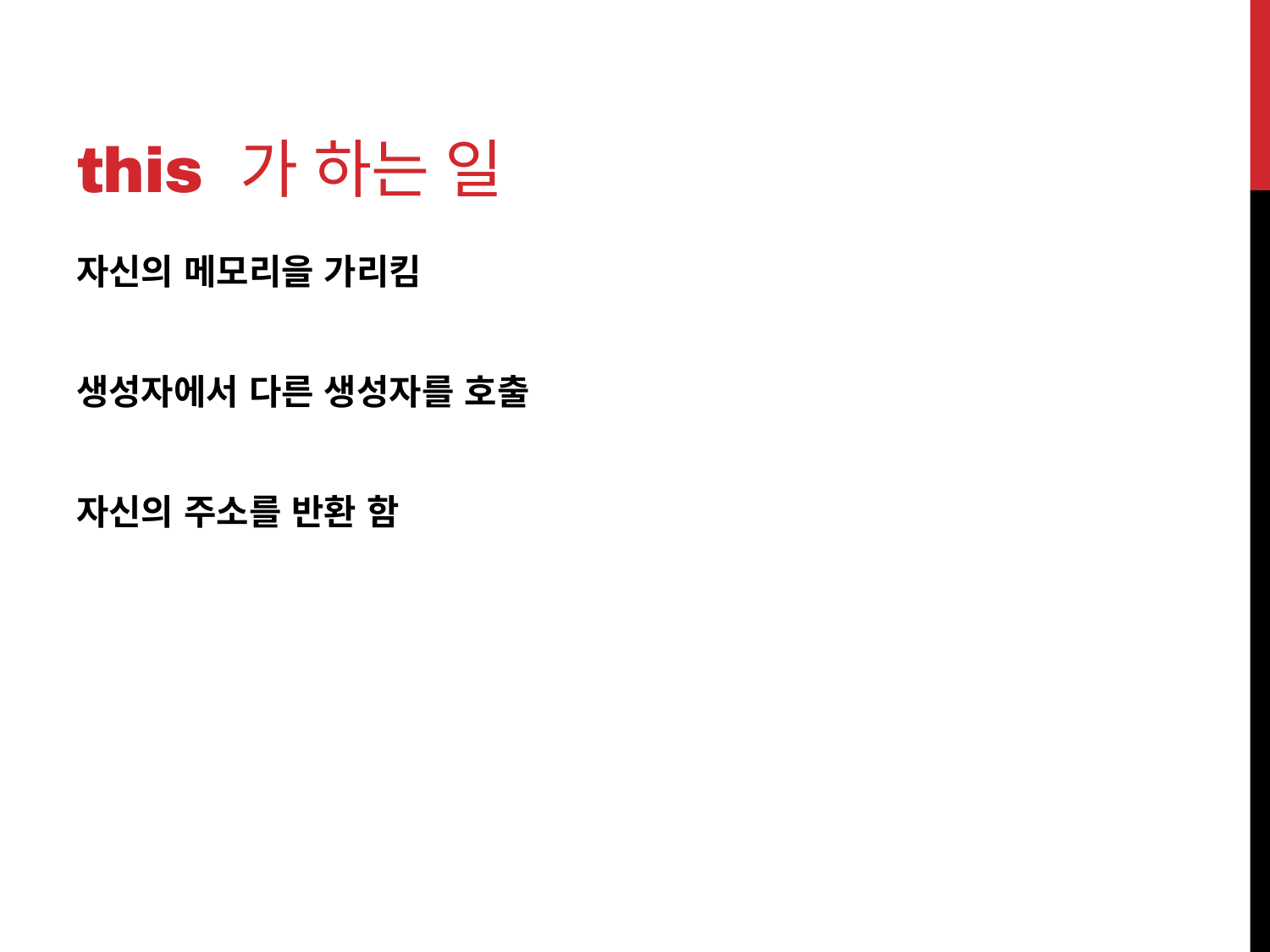

# this 가 하는 일
자신의 메모리을 가리킴

생성자에서 다른 생성자를 호출

자신의 주소를 반환 함